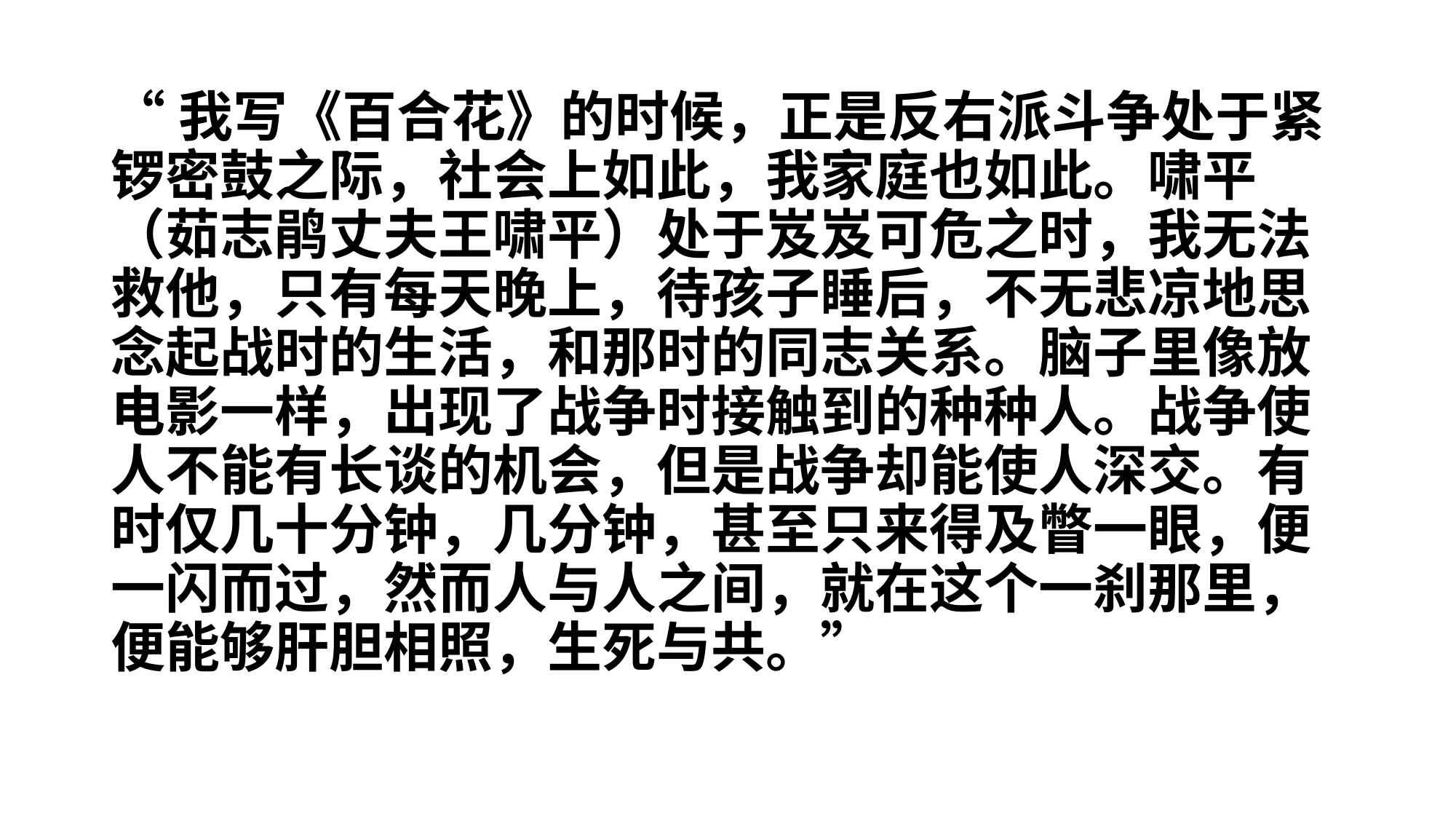

#
“我写《百合花》的时候，正是反右派斗争处于紧锣密鼓之际，社会上如此，我家庭也如此。啸平（茹志鹃丈夫王啸平）处于岌岌可危之时，我无法救他，只有每天晚上，待孩子睡后，不无悲凉地思念起战时的生活，和那时的同志关系。脑子里像放电影一样，出现了战争时接触到的种种人。战争使人不能有长谈的机会，但是战争却能使人深交。有时仅几十分钟，几分钟，甚至只来得及瞥一眼，便一闪而过，然而人与人之间，就在这个一刹那里，便能够肝胆相照，生死与共。”